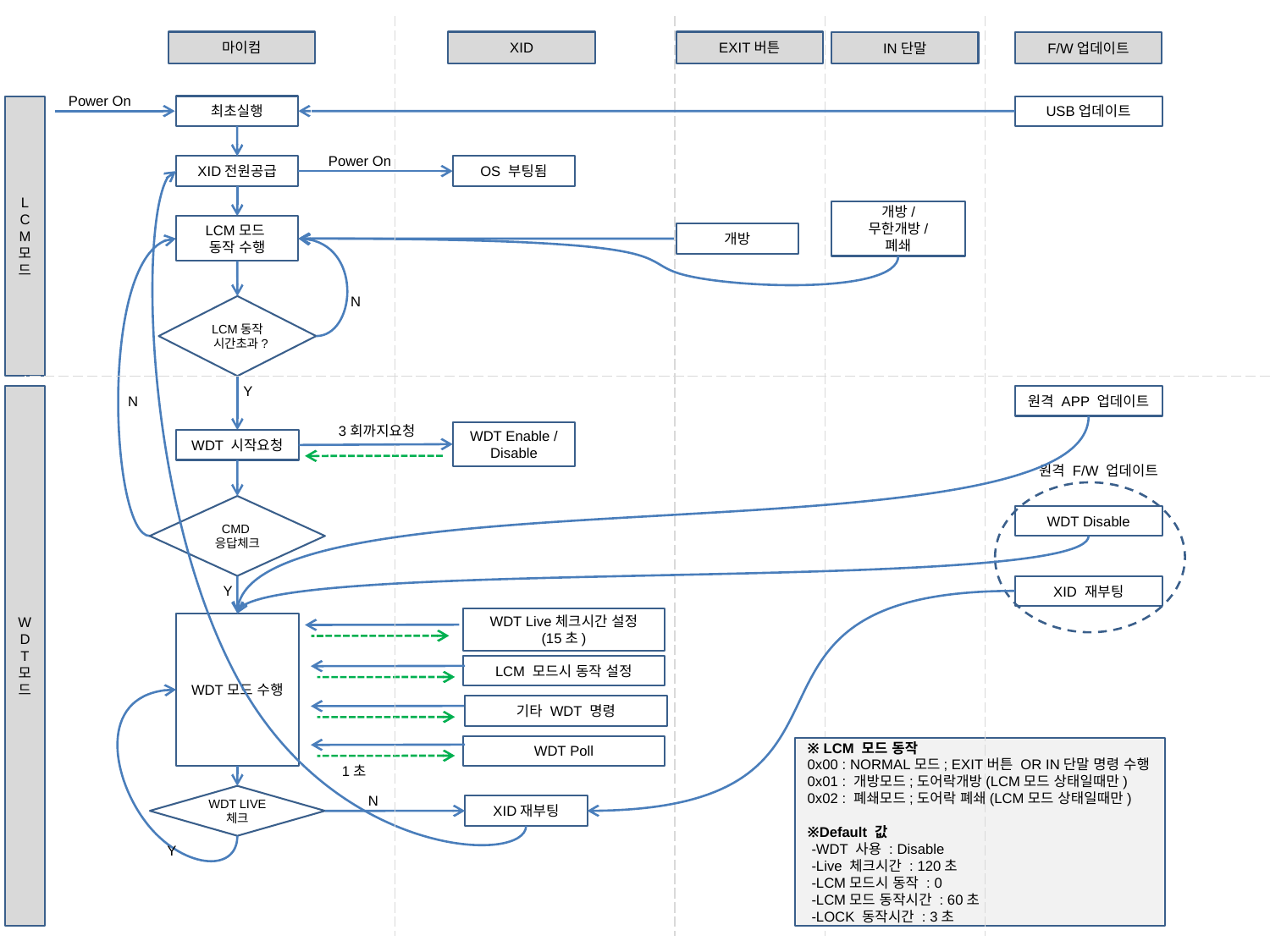

마이컴
XID
EXIT버튼
IN단말
F/W업데이트
Power On
최초실행
L
C
M
모
드
USB업데이트
Power On
XID전원공급
OS 부팅됨
개방/
무한개방/
폐쇄
LCM모드
동작 수행
개방
N
LCM동작
시간초과?
Y
W
D
T
모
드
원격 APP 업데이트
N
3회까지요청
WDT Enable /
Disable
WDT 시작요청
원격 F/W 업데이트

CMD
응답체크
WDT Disable
Y
XID 재부팅
WDT Live체크시간 설정
(15초)
WDT모드 수행
LCM 모드시 동작 설정
기타 WDT 명령
WDT Poll
※ LCM 모드 동작
0x00 : NORMAL모드; EXIT버튼 OR IN단말 명령 수행
0x01 : 개방모드;도어락개방(LCM모드 상태일때만)
0x02 : 폐쇄모드;도어락 폐쇄(LCM모드 상태일때만)

※Default 값
 -WDT 사용 : Disable
 -Live 체크시간 : 120초
 -LCM모드시 동작 : 0
 -LCM모드 동작시간 : 60초
 -LOCK 동작시간 : 3초
1초
WDT LIVE
체크
N
XID재부팅
Y